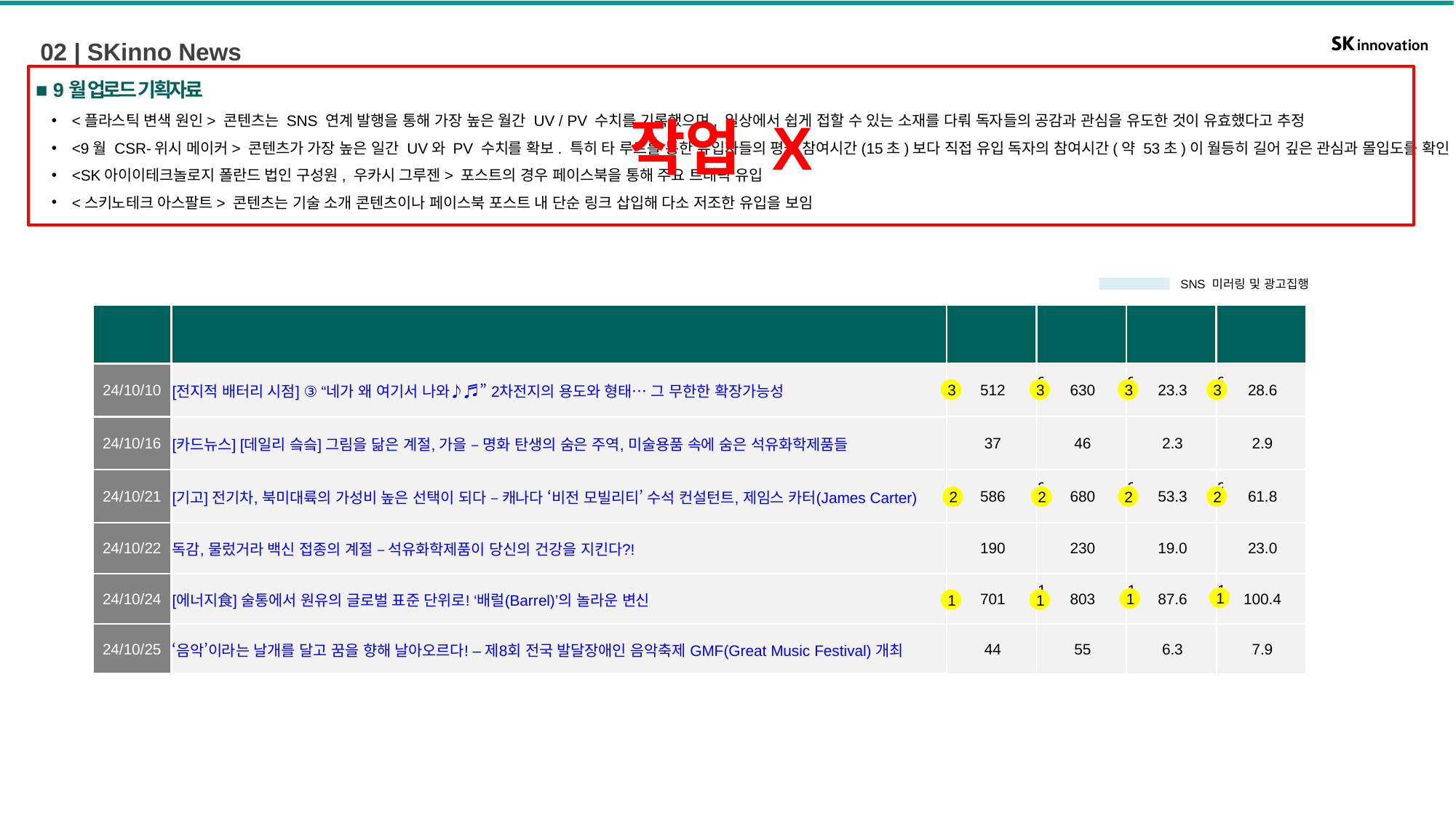

02 | SKinno News
작업 X
■ 9월 업로드 기획자료
<플라스틱 변색 원인> 콘텐츠는 SNS 연계 발행을 통해 가장 높은 월간 UV / PV 수치를 기록했으며, 일상에서 쉽게 접할 수 있는 소재를 다뤄 독자들의 공감과 관심을 유도한 것이 유효했다고 추정
<9월 CSR-위시 메이커> 콘텐츠가 가장 높은 일간 UV와 PV 수치를 확보. 특히 타 루트를 통한 유입자들의 평균 참여시간(15초)보다 직접 유입 독자의 참여시간(약 53초)이 월등히 길어 깊은 관심과 몰입도를 확인
<SK아이이테크놀로지 폴란드 법인 구성원, 우카시 그루젠> 포스트의 경우 페이스북을 통해 주요 트래픽 유입
<스키노테크 아스팔트> 콘텐츠는 기술 소개 콘텐츠이나 페이스북 포스트 내 단순 링크 삽입해 다소 저조한 유입을 보임
SNS 미러링 및 광고집행

| 발행일 | 포스트명 | 월간 UV |  | 월간 PV |  | 일간 UV |  | 일간 PV |  |
| --- | --- | --- | --- | --- | --- | --- | --- | --- | --- |
| 24/10/10 | [전지적 배터리 시점] ③ “네가 왜 여기서 나와♪♬” 2차전지의 용도와 형태… 그 무한한 확장가능성 | 3 | 512 | 3 | 630 | 3 | 23.3 | 3 | 28.6 |
| 24/10/16 | [카드뉴스] [데일리 슼슼] 그림을 닮은 계절, 가을 – 명화 탄생의 숨은 주역, 미술용품 속에 숨은 석유화학제품들 |  | 37 |  | 46 |  | 2.3 |  | 2.9 |
| 24/10/21 | [기고] 전기차, 북미대륙의 가성비 높은 선택이 되다 – 캐나다 ‘비전 모빌리티’ 수석 컨설턴트, 제임스 카터(James Carter) | 2 | 586 | 2 | 680 | 2 | 53.3 | 2 | 61.8 |
| 24/10/22 | 독감, 물렀거라 백신 접종의 계절 – 석유화학제품이 당신의 건강을 지킨다?! |  | 190 |  | 230 |  | 19.0 |  | 23.0 |
| 24/10/24 | [에너지食] 술통에서 원유의 글로벌 표준 단위로! ‘배럴(Barrel)’의 놀라운 변신 | 1 | 701 | 1 | 803 | 1 | 87.6 | 1 | 100.4 |
| 24/10/25 | ‘음악’이라는 날개를 달고 꿈을 향해 날아오르다! – 제8회 전국 발달장애인 음악축제 GMF(Great Music Festival) 개최 |  | 44 |  | 55 |  | 6.3 |  | 7.9 |
3
3
3
3
2
2
2
2
1
1
1
1